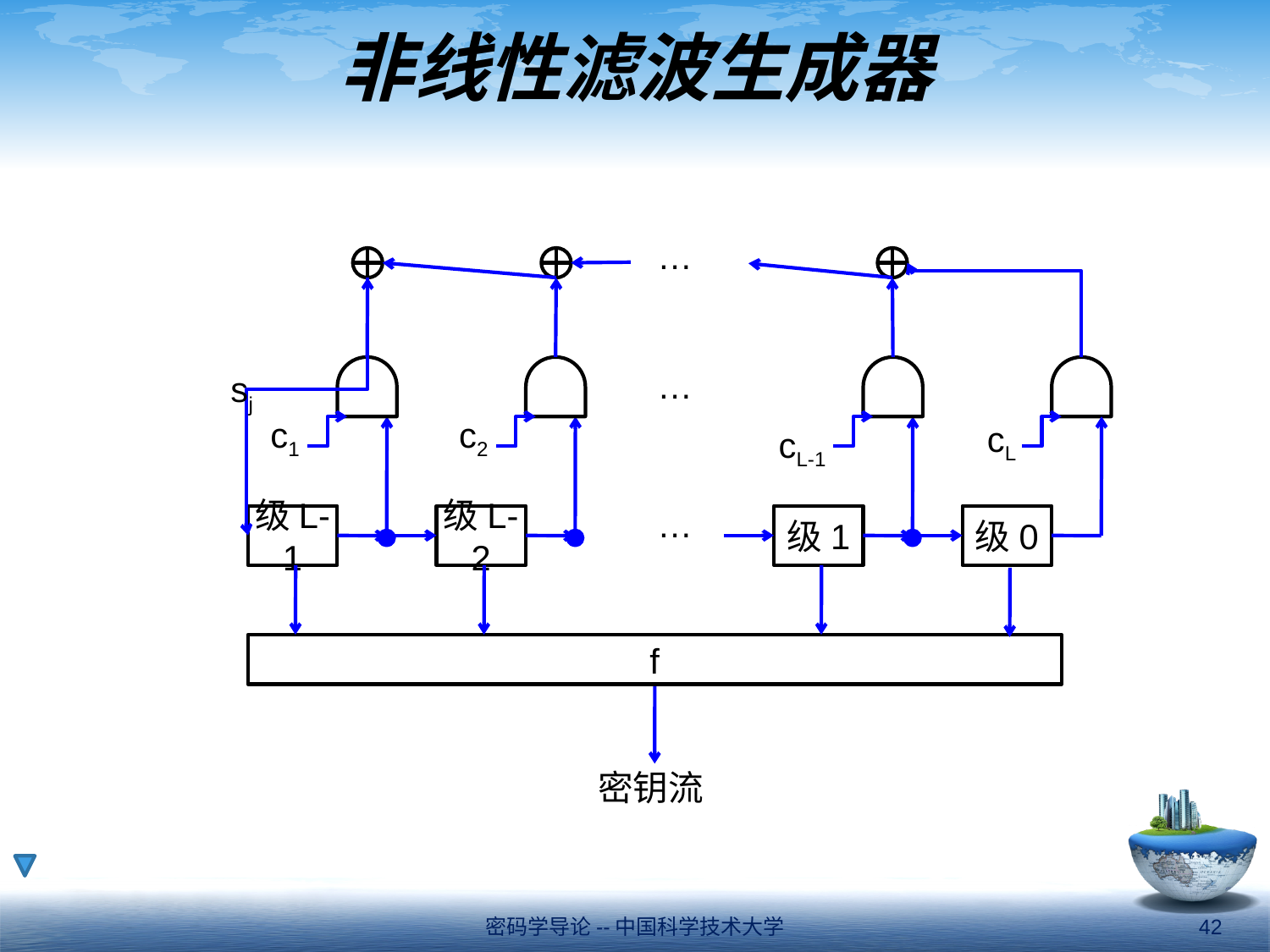

# 非线性滤波生成器
…

…

sj
c1
c2
cL
cL-1
…
级L-1
级L-2
级1
级0

f
密钥流

密码学导论--中国科学技术大学
42